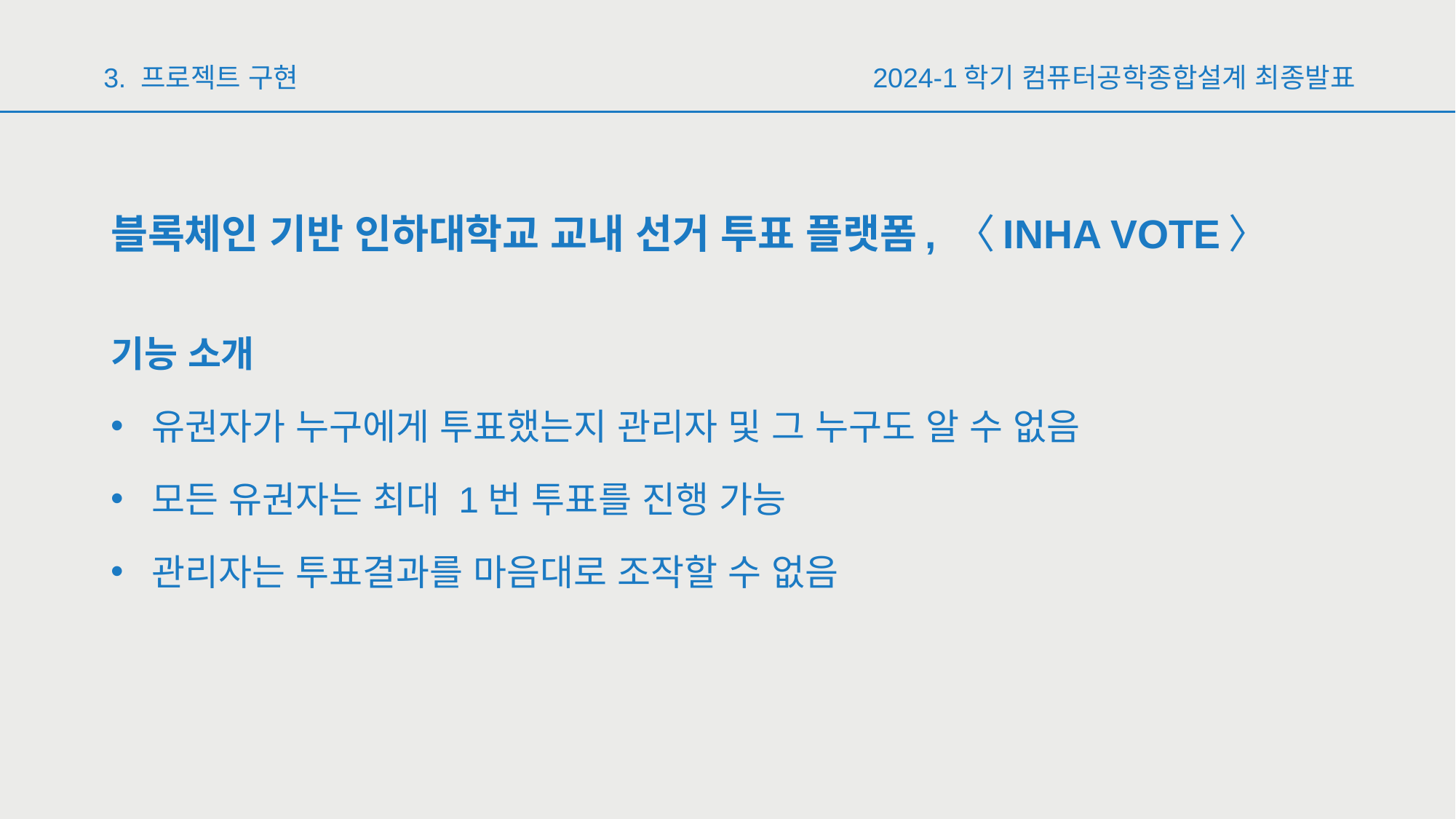

3. 프로젝트 구현
2024-1학기 컴퓨터공학종합설계 최종발표
블록체인 기반 인하대학교 교내 선거 투표 플랫폼, 〈INHA VOTE〉
기능 소개
유권자가 누구에게 투표했는지 관리자 및 그 누구도 알 수 없음
모든 유권자는 최대 1번 투표를 진행 가능
관리자는 투표결과를 마음대로 조작할 수 없음